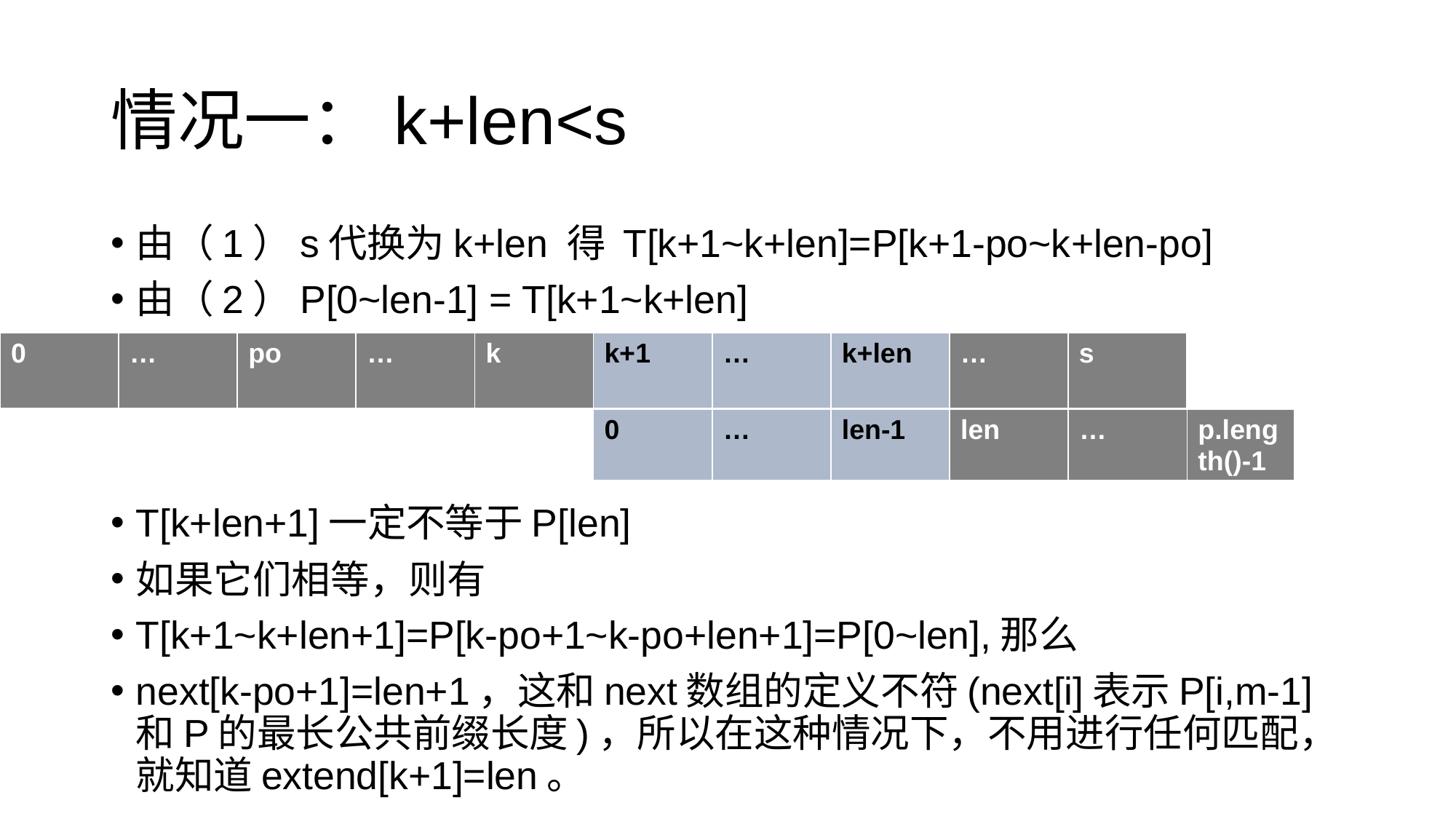

# 情况一：k+len<s
由（1）s代换为k+len 得 T[k+1~k+len]=P[k+1-po~k+len-po]
由（2）P[0~len-1] = T[k+1~k+len]

T[k+len+1]一定不等于P[len]
如果它们相等，则有
T[k+1~k+len+1]=P[k-po+1~k-po+len+1]=P[0~len],那么
next[k-po+1]=len+1，这和next数组的定义不符(next[i]表示P[i,m-1]和P的最长公共前缀长度)，所以在这种情况下，不用进行任何匹配，就知道extend[k+1]=len。
| 0 | … | po | … | k | k+1 | … | k+len | … | s |
| --- | --- | --- | --- | --- | --- | --- | --- | --- | --- |
| 0 | … | len-1 | len | … | p.length()-1 |
| --- | --- | --- | --- | --- | --- |